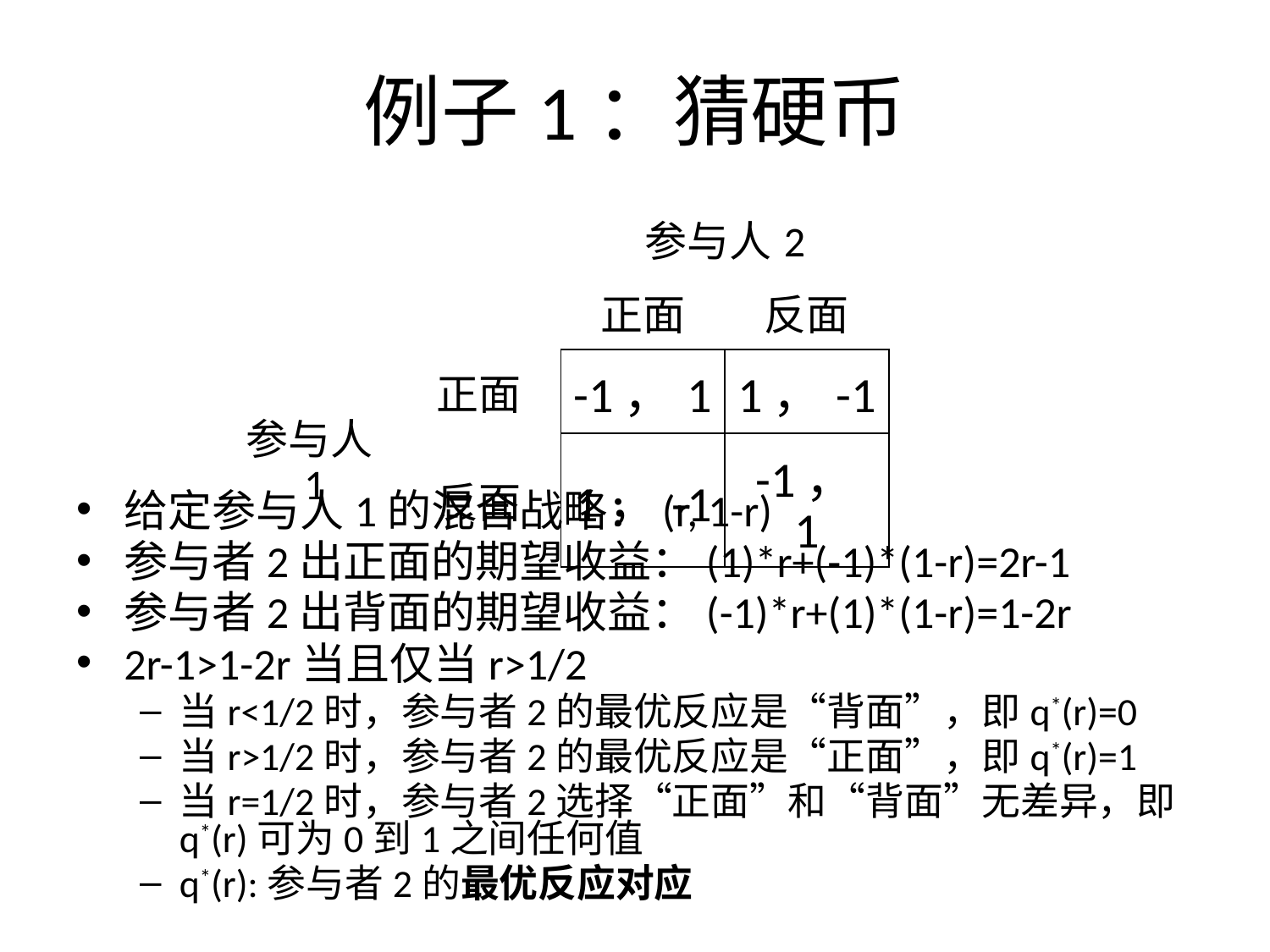

# 例子1：猜硬币

给定参与人1的混合战略：(r, 1-r)
参与者2出正面的期望收益：(1)*r+(-1)*(1-r)=2r-1
参与者2出背面的期望收益：(-1)*r+(1)*(1-r)=1-2r
2r-1>1-2r当且仅当r>1/2
当r<1/2时，参与者2的最优反应是“背面”，即q*(r)=0
当r>1/2时，参与者2的最优反应是“正面”，即q*(r)=1
当r=1/2时，参与者2选择“正面”和“背面”无差异，即q*(r)可为0到1之间任何值
q*(r):参与者2的最优反应对应

|  |  | 参与人2 |  |
| --- | --- | --- | --- |
|  |  | 正面 | 反面 |
| 参与人1 | 正面 | -1，1 | 1，-1 |
|  | 反面 | 1，-1 | -1，1 |